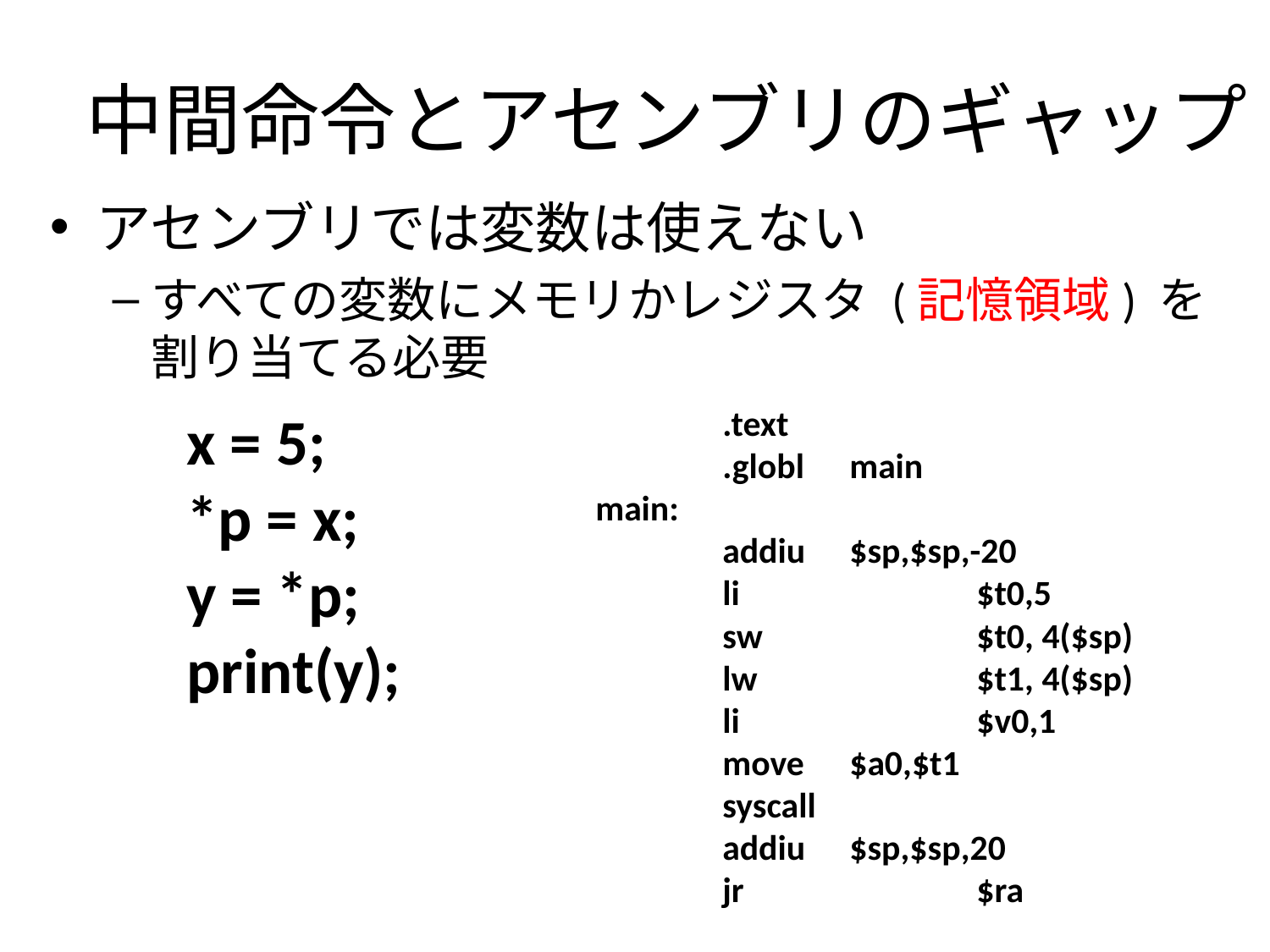

# 中間命令とアセンブリのギャップ
アセンブリでは変数は使えない
すべての変数にメモリかレジスタ (記憶領域) を
割り当てる必要
x = 5;
*p = x;
y = *p;
print(y);
	.text
	.globl	main
main:
	addiu	$sp,$sp,-20
	li		$t0,5
	sw		$t0, 4($sp)
	lw		$t1, 4($sp)
	li		$v0,1
	move	$a0,$t1
	syscall
	addiu	$sp,$sp,20
	jr		$ra